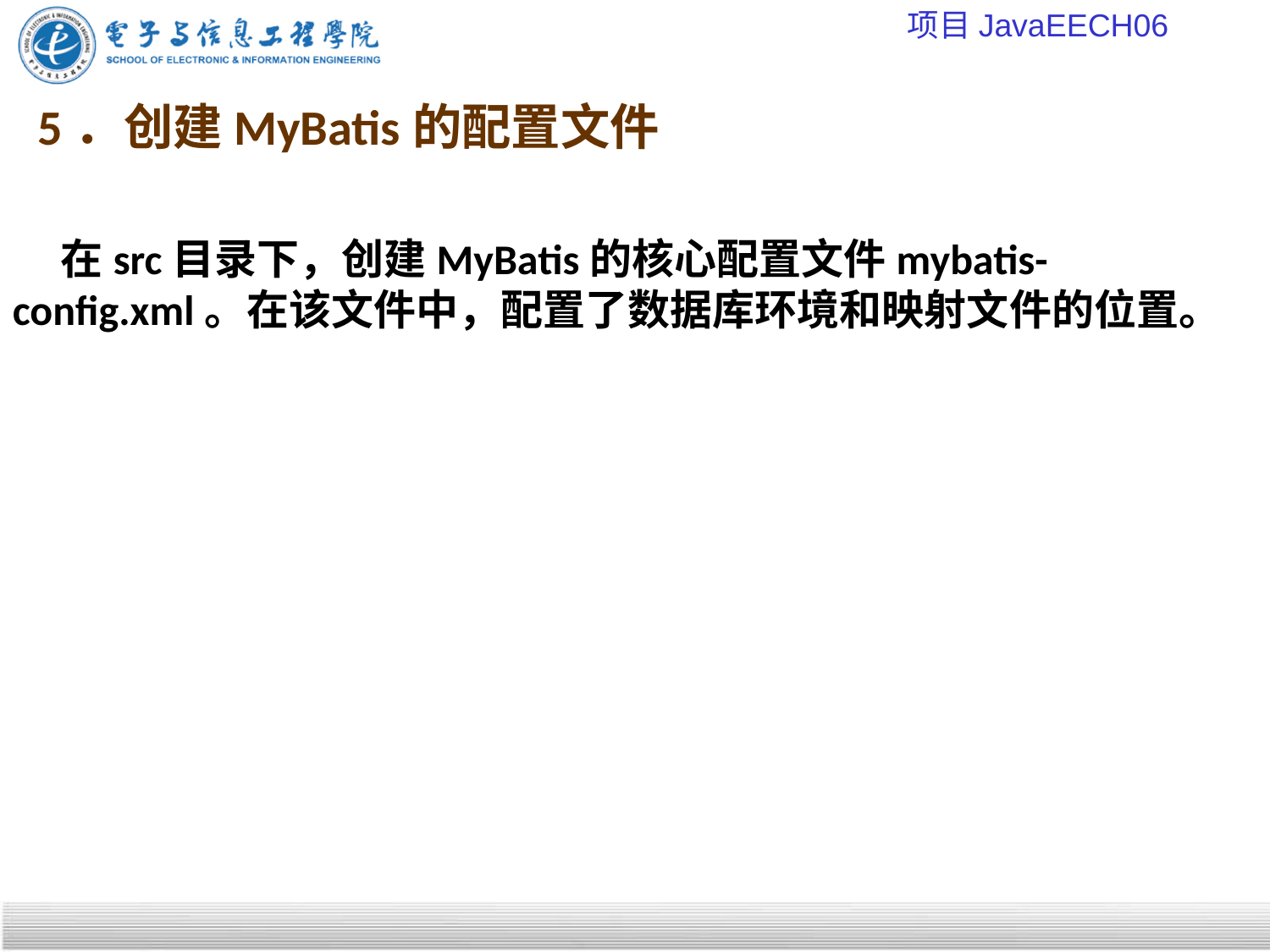

项目JavaEECH06
# 5．创建MyBatis的配置文件
    在src目录下，创建MyBatis的核心配置文件mybatis-config.xml。在该文件中，配置了数据库环境和映射文件的位置。